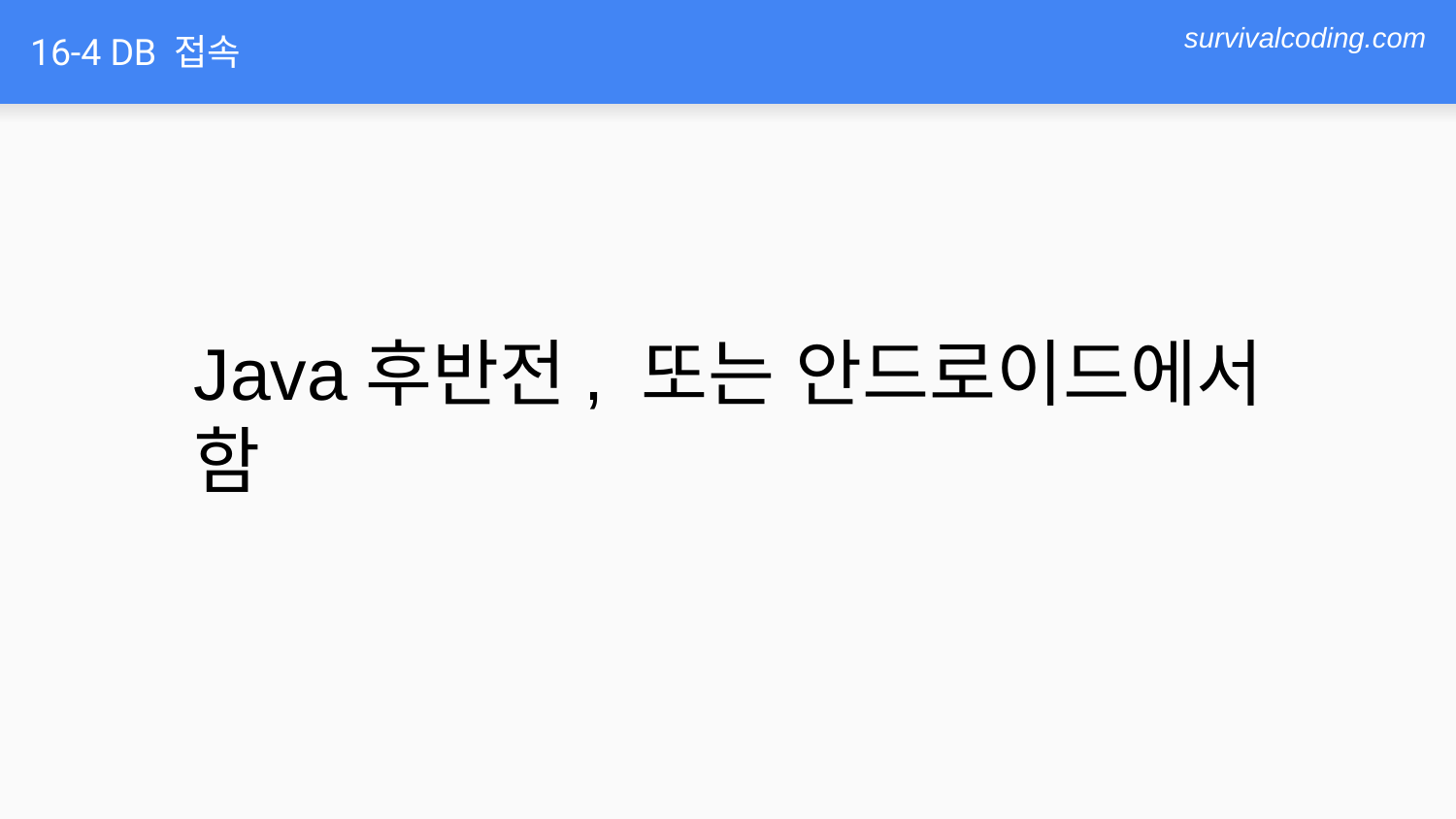

# 16-4 DB 접속
Java후반전, 또는 안드로이드에서 함